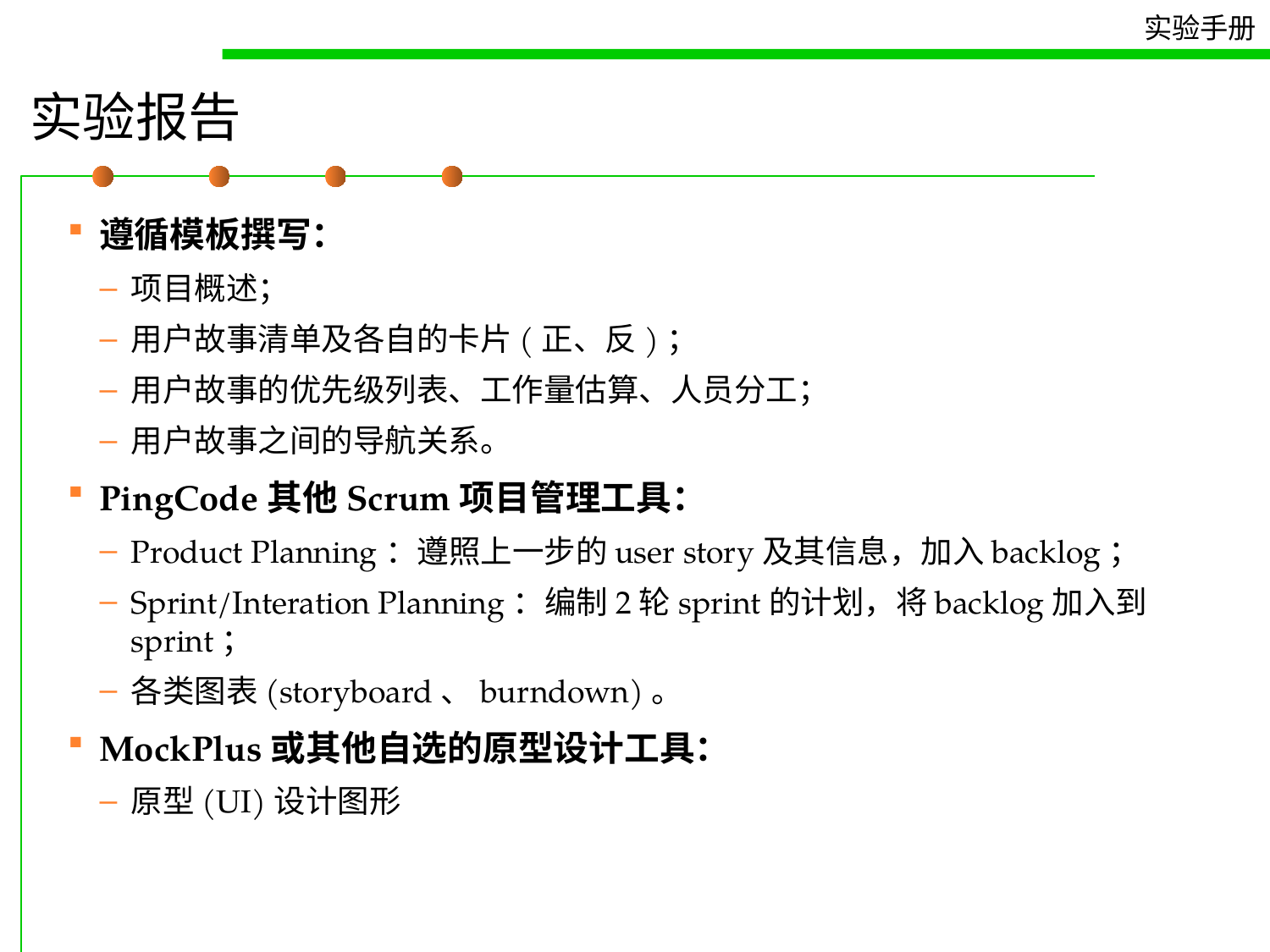

# 实验报告
遵循模板撰写：
项目概述；
用户故事清单及各自的卡片(正、反)；
用户故事的优先级列表、工作量估算、人员分工；
用户故事之间的导航关系。
PingCode其他Scrum项目管理工具：
Product Planning：遵照上一步的user story及其信息，加入backlog；
Sprint/Interation Planning：编制2轮sprint的计划，将backlog加入到sprint；
各类图表(storyboard、burndown)。
MockPlus或其他自选的原型设计工具：
原型(UI)设计图形